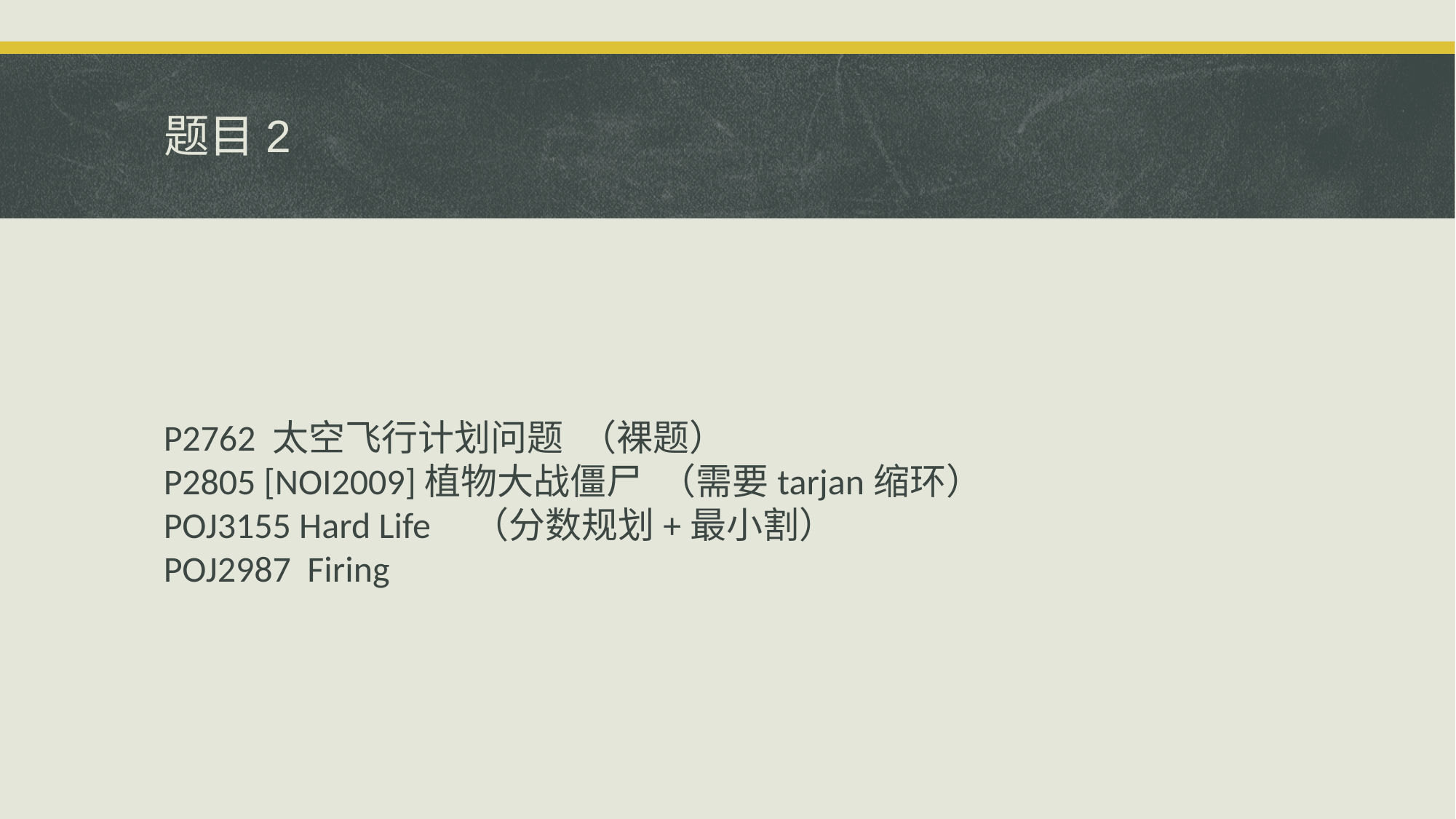

# 题目2
P2762 太空飞行计划问题  （裸题）
P2805 [NOI2009]植物大战僵尸  （需要tarjan缩环）
POJ3155 Hard Life    （分数规划+最小割）
POJ2987  Firing